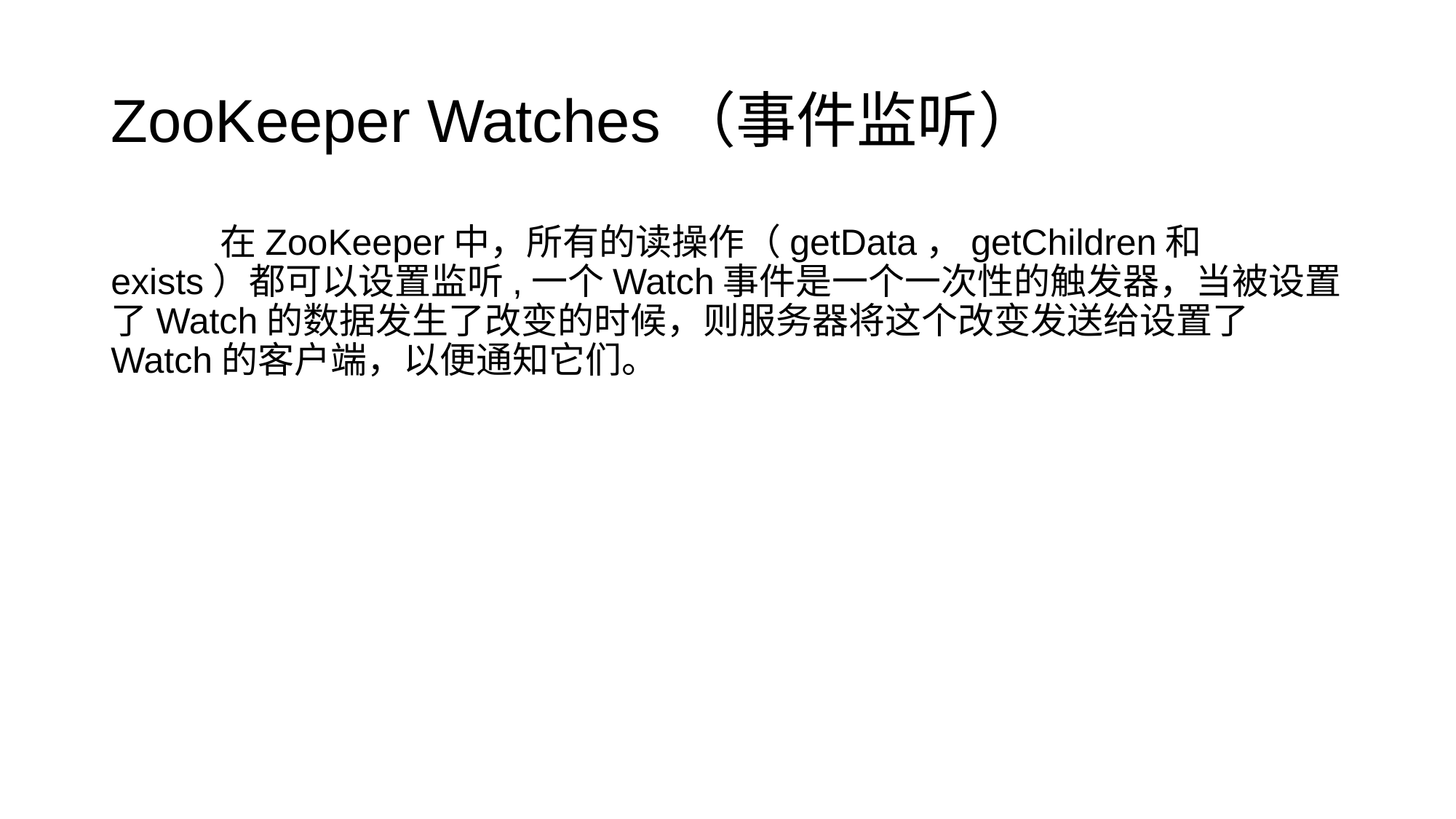

# ZooKeeper Watches（事件监听）
	在ZooKeeper中，所有的读操作（getData，getChildren和exists）都可以设置监听,一个Watch事件是一个一次性的触发器，当被设置了Watch的数据发生了改变的时候，则服务器将这个改变发送给设置了Watch的客户端，以便通知它们。